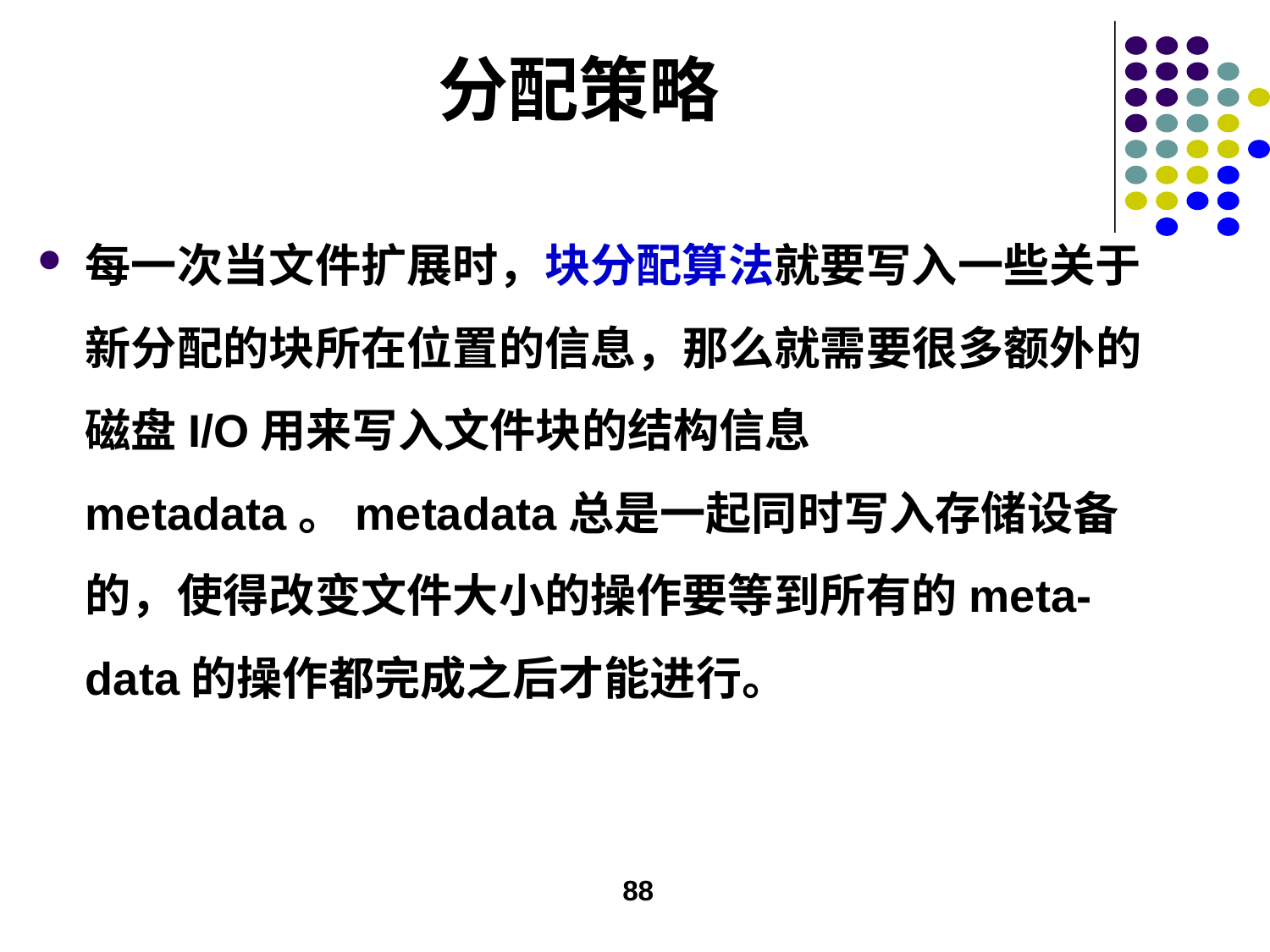

# 分配策略
每一次当文件扩展时，块分配算法就要写入一些关于新分配的块所在位置的信息，那么就需要很多额外的磁盘I/O用来写入文件块的结构信息metadata。metadata总是一起同时写入存储设备的，使得改变文件大小的操作要等到所有的meta-data的操作都完成之后才能进行。

88